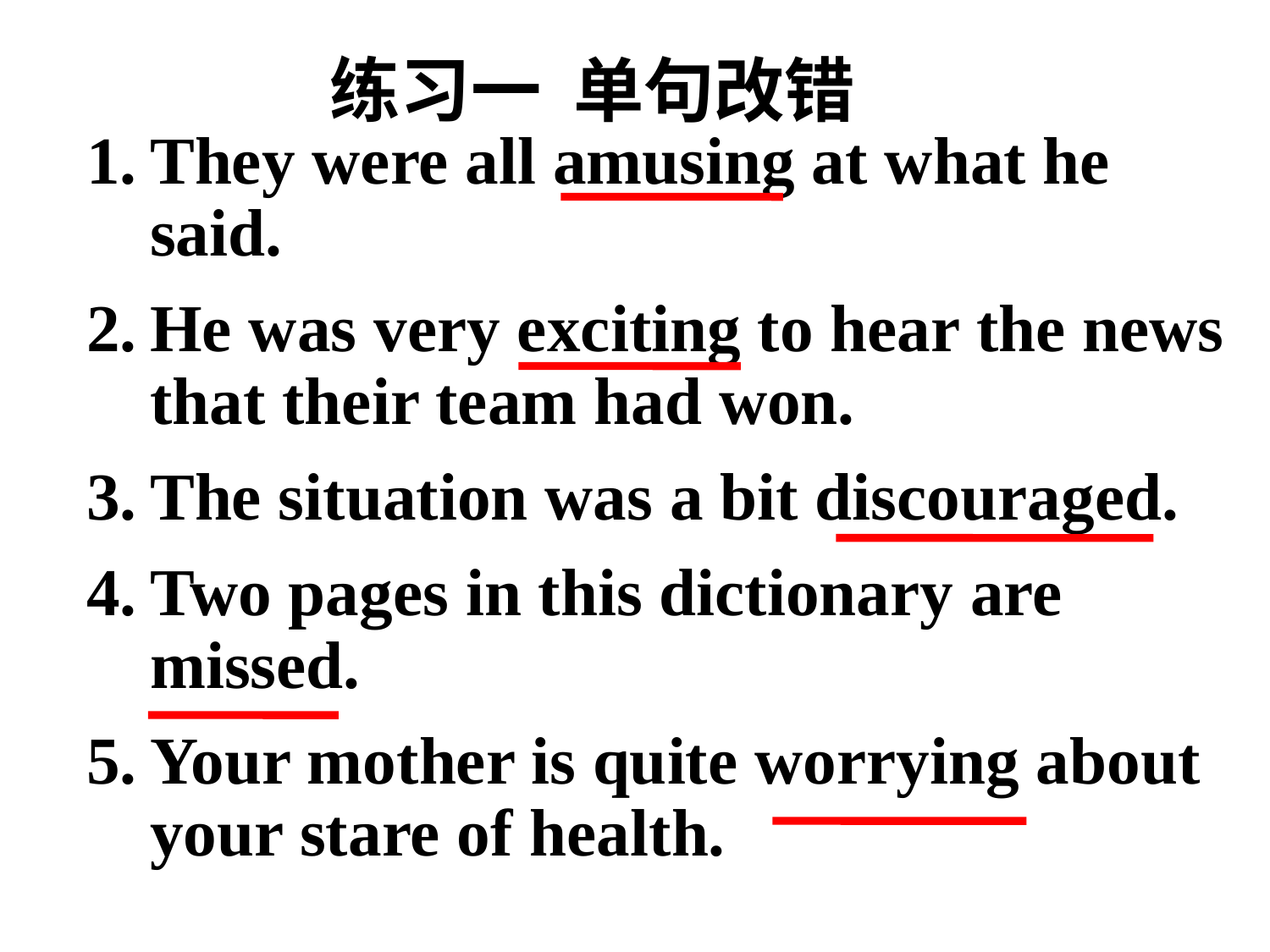

练习一  单句改错
They were all amusing at what he said.
He was very exciting to hear the news that their team had won.
The situation was a bit discouraged.
Two pages in this dictionary are missed.
Your mother is quite worrying about your stare of health.